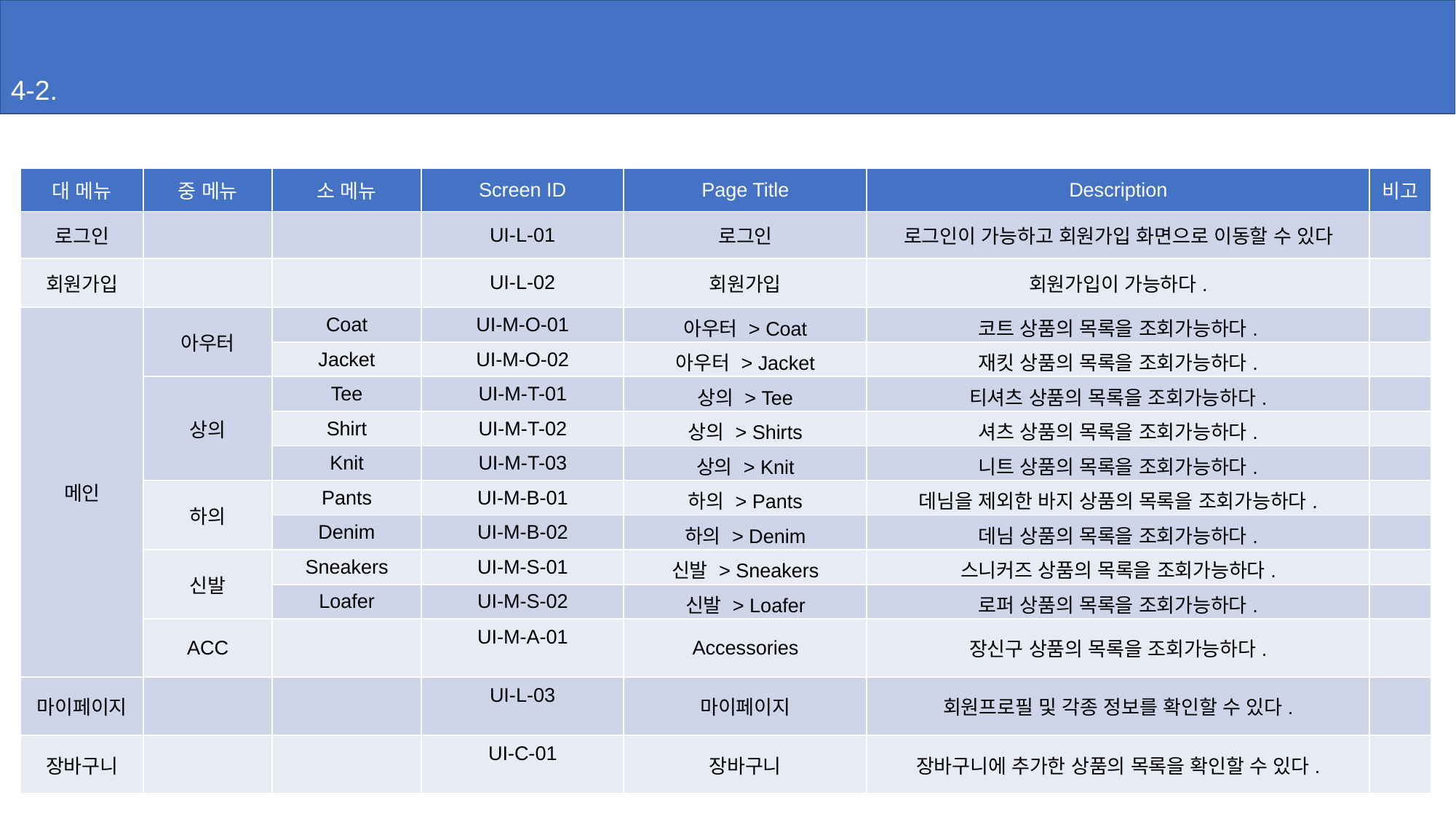

4-2. List of Screen
| 대 메뉴 | 중 메뉴 | 소 메뉴 | Screen ID | Page Title | Description | 비고 |
| --- | --- | --- | --- | --- | --- | --- |
| 로그인 |  |  | UI-L-01 | 로그인 | 로그인이 가능하고 회원가입 화면으로 이동할 수 있다 |  |
| 회원가입 |  |  | UI-L-02 | 회원가입 | 회원가입이 가능하다. |  |
| 메인 | 아우터 | Coat | UI-M-O-01 | 아우터 > Coat | 코트 상품의 목록을 조회가능하다. |  |
|  |  | Jacket | UI-M-O-02 | 아우터 > Jacket | 재킷 상품의 목록을 조회가능하다. |  |
|  | 상의 | Tee | UI-M-T-01 | 상의 > Tee | 티셔츠 상품의 목록을 조회가능하다. |  |
|  |  | Shirt | UI-M-T-02 | 상의 > Shirts | 셔츠 상품의 목록을 조회가능하다. |  |
|  |  | Knit | UI-M-T-03 | 상의 > Knit | 니트 상품의 목록을 조회가능하다. |  |
|  | 하의 | Pants | UI-M-B-01 | 하의 > Pants | 데님을 제외한 바지 상품의 목록을 조회가능하다. |  |
|  |  | Denim | UI-M-B-02 | 하의 > Denim | 데님 상품의 목록을 조회가능하다. |  |
|  | 신발 | Sneakers | UI-M-S-01 | 신발 > Sneakers | 스니커즈 상품의 목록을 조회가능하다. |  |
|  |  | Loafer | UI-M-S-02 | 신발 > Loafer | 로퍼 상품의 목록을 조회가능하다. |  |
|  | ACC |  | UI-M-A-01 | Accessories | 장신구 상품의 목록을 조회가능하다. |  |
| 마이페이지 |  |  | UI-L-03 | 마이페이지 | 회원프로필 및 각종 정보를 확인할 수 있다. |  |
| 장바구니 |  |  | UI-C-01 | 장바구니 | 장바구니에 추가한 상품의 목록을 확인할 수 있다. |  |
1